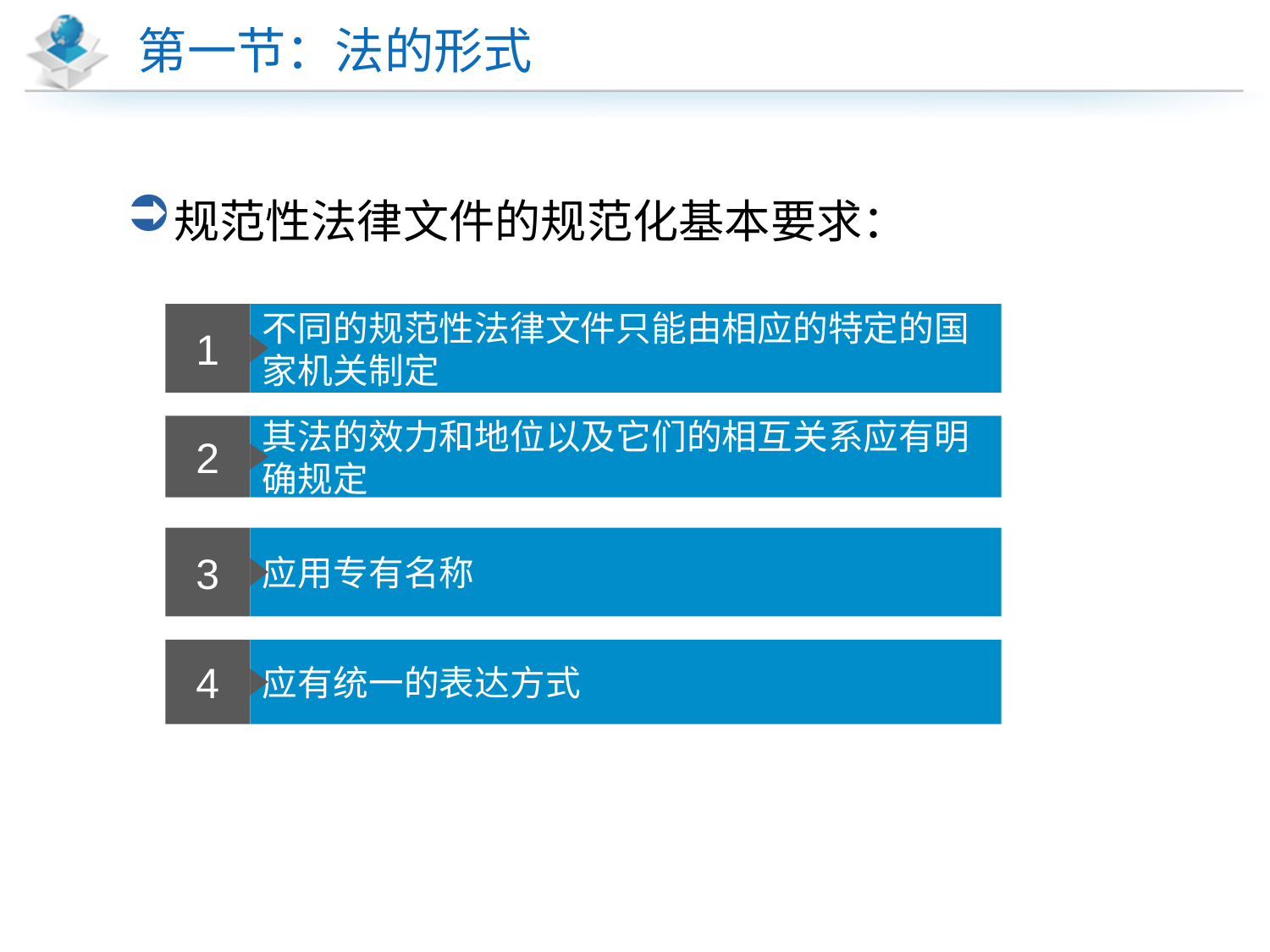

# 第一节：法的形式
规范性法律文件的规范化基本要求：
1
不同的规范性法律文件只能由相应的特定的国家机关制定

2
其法的效力和地位以及它们的相互关系应有明确规定

3
应用专有名称

4
应有统一的表达方式